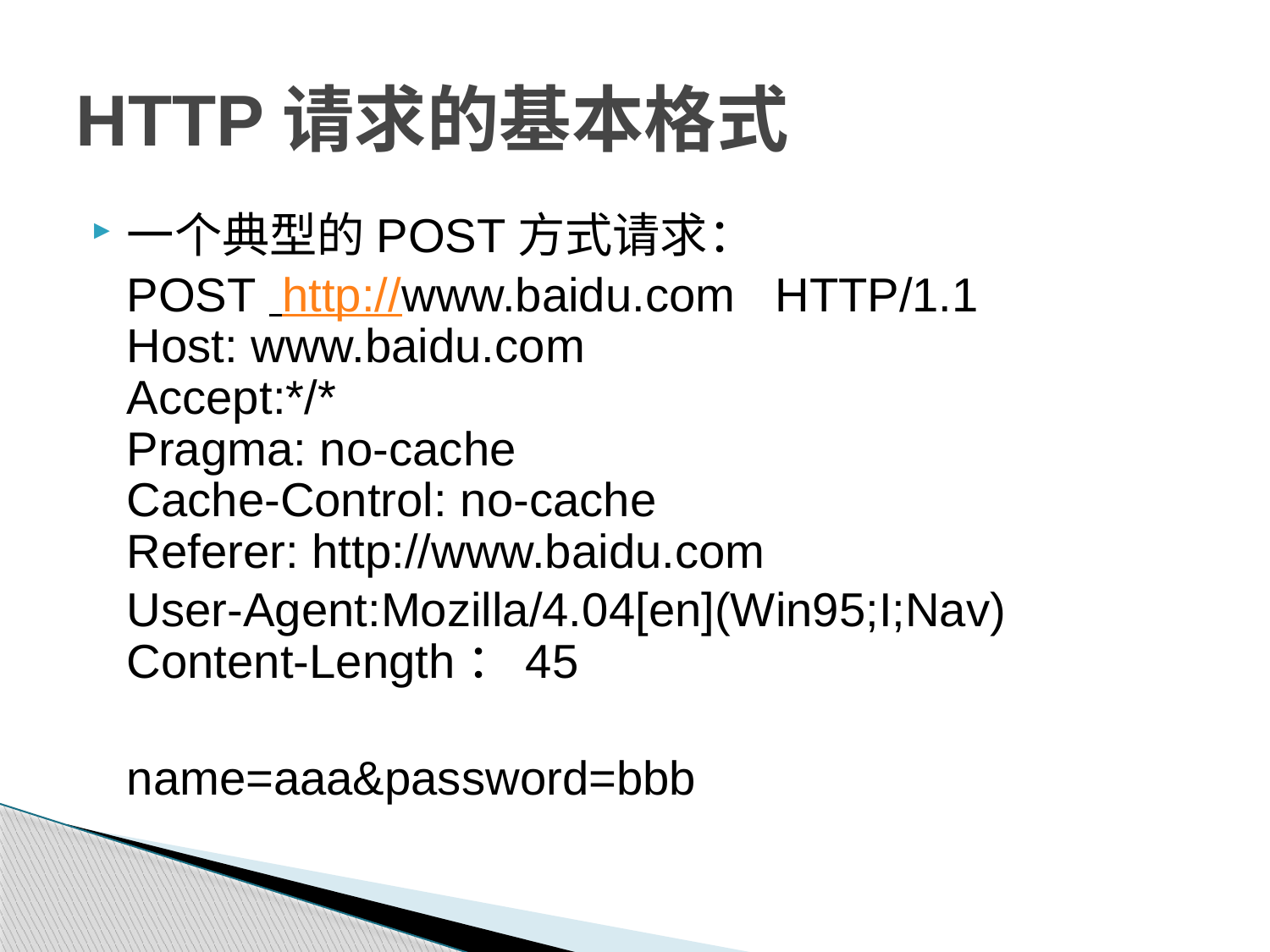

# HTTP请求的基本格式
一个典型的POST方式请求：
	POST  http://www.baidu.com   HTTP/1.1
Host: www.baidu.com
Accept:*/*
Pragma: no-cache
Cache-Control: no-cache
Referer: http://www.baidu.com
	User-Agent:Mozilla/4.04[en](Win95;I;Nav)
Content-Length：45

	name=aaa&password=bbb